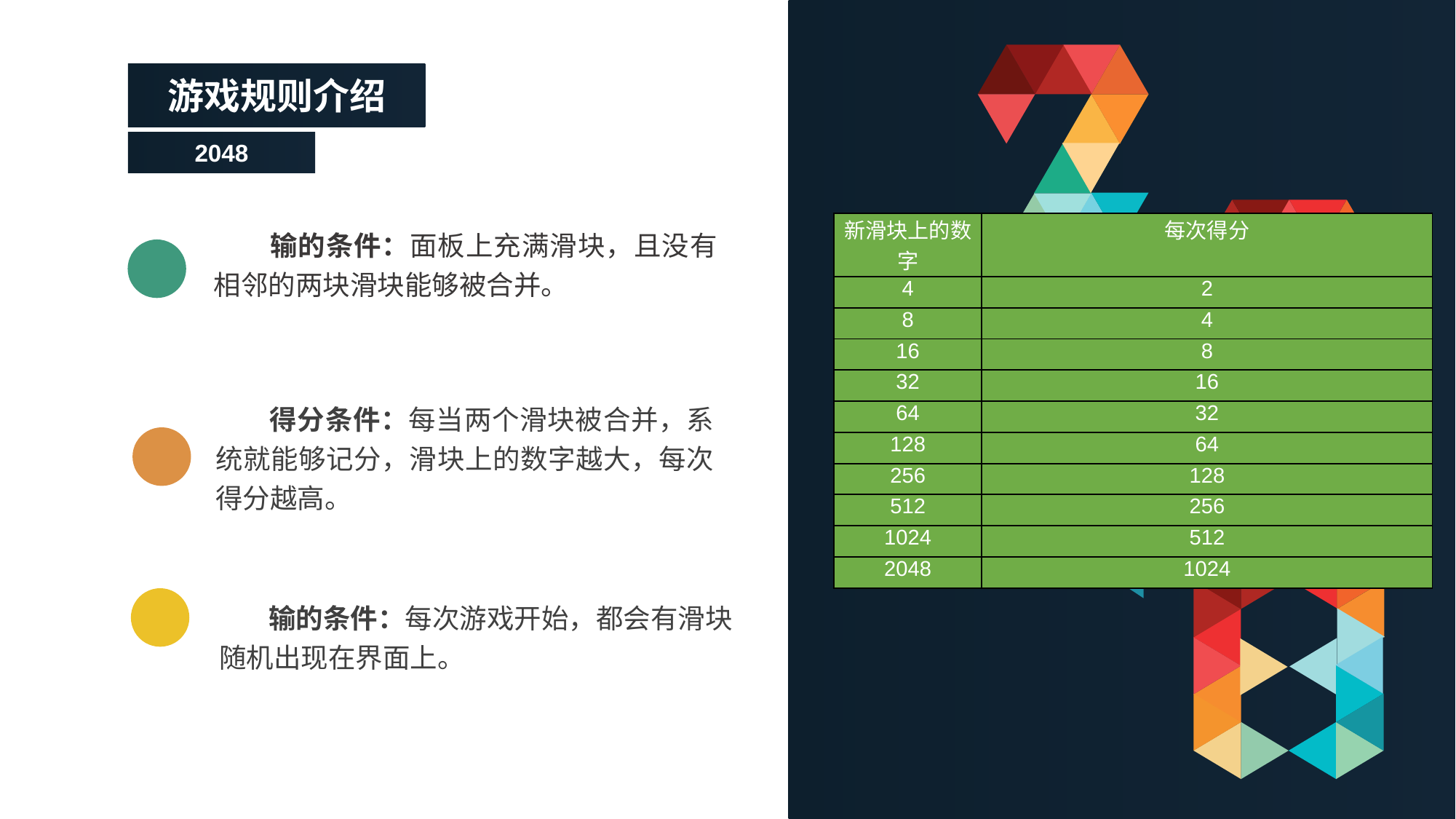

游戏规则介绍
2048

| 新滑块上的数字 | 每次得分 |
| --- | --- |
| 4 | 2 |
| 8 | 4 |
| 16 | 8 |
| 32 | 16 |
| 64 | 32 |
| 128 | 64 |
| 256 | 128 |
| 512 | 256 |
| 1024 | 512 |
| 2048 | 1024 |
       输的条件：面板上充满滑块，且没有相邻的两块滑块能够被合并。

75%

       得分条件：每当两个滑块被合并，系统就能够记分，滑块上的数字越大，每次得分越高。

        输的条件：每次游戏开始，都会有滑块随机出现在界面上。
YOUR TEXT HERE